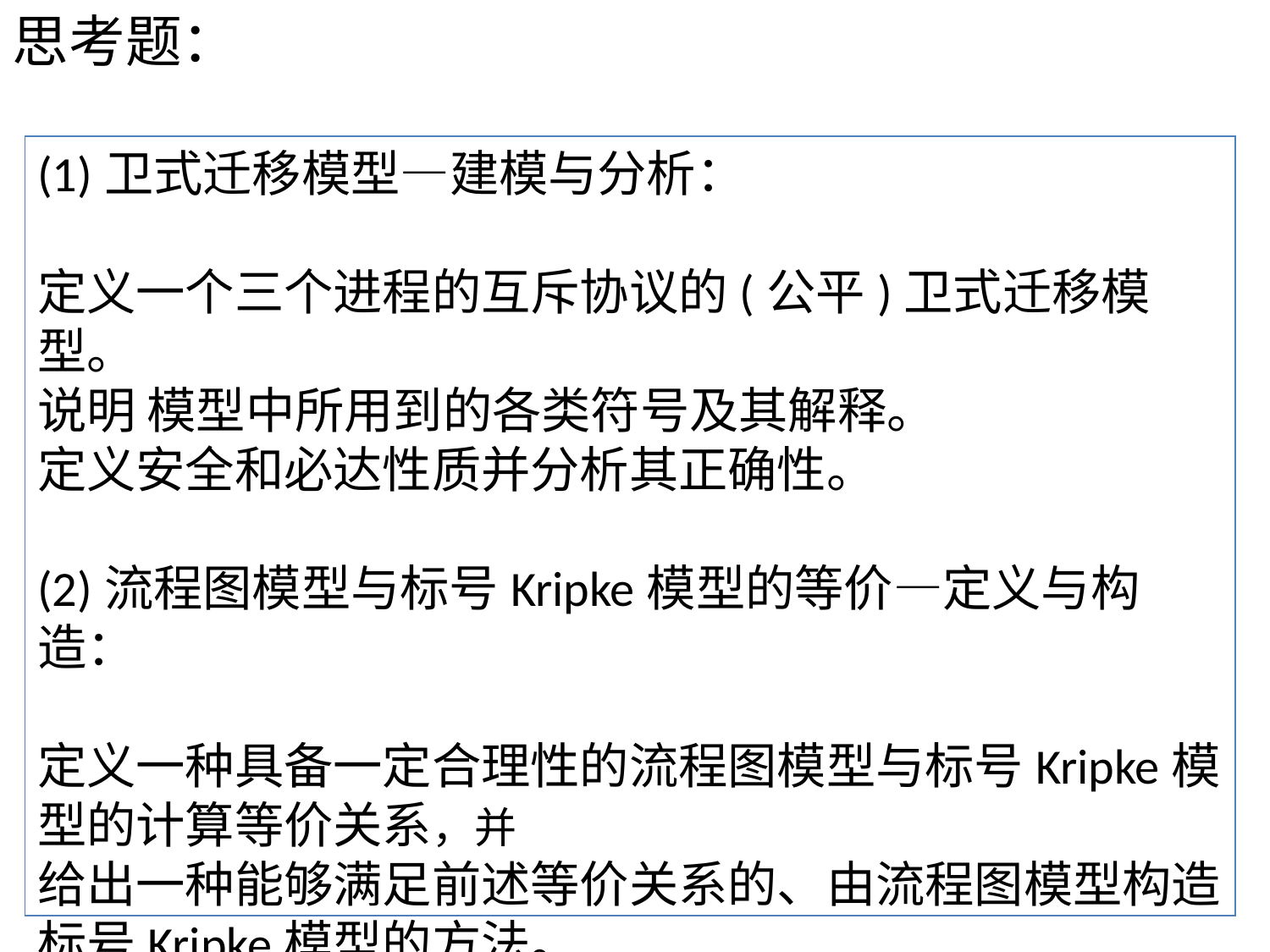

思考题：
(1)卫式迁移模型—建模与分析：

定义一个三个进程的互斥协议的(公平)卫式迁移模型。
说明 模型中所用到的各类符号及其解释。
定义安全和必达性质并分析其正确性。

(2)流程图模型与标号Kripke模型的等价—定义与构造：

定义一种具备一定合理性的流程图模型与标号Kripke模型的计算等价关系，并
给出一种能够满足前述等价关系的、由流程图模型构造标号Kripke模型的方法。